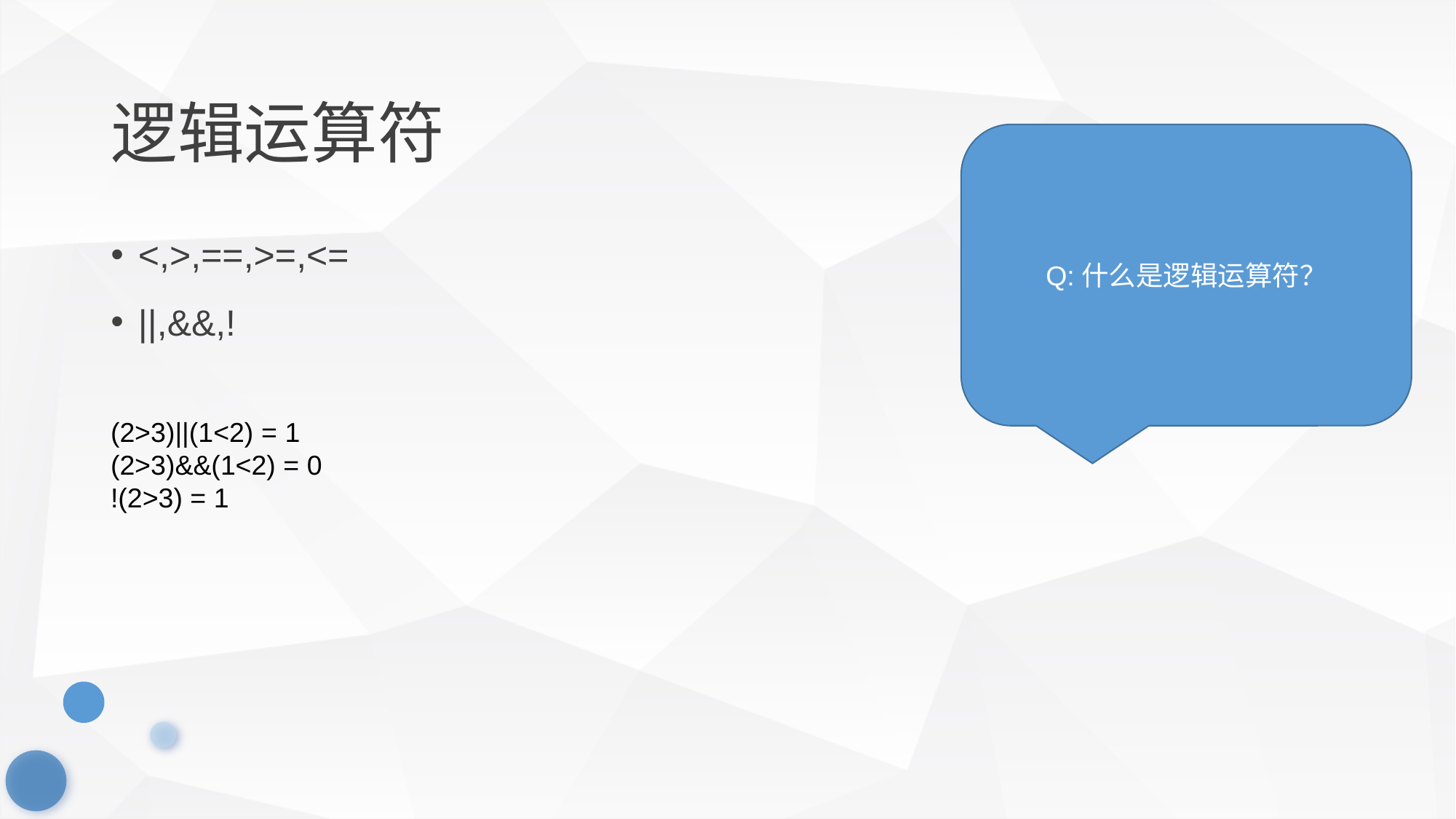

# 逻辑运算符
Q:什么是逻辑运算符？
<,>,==,>=,<=
||,&&,!
(2>3)||(1<2) = 1
(2>3)&&(1<2) = 0
!(2>3) = 1